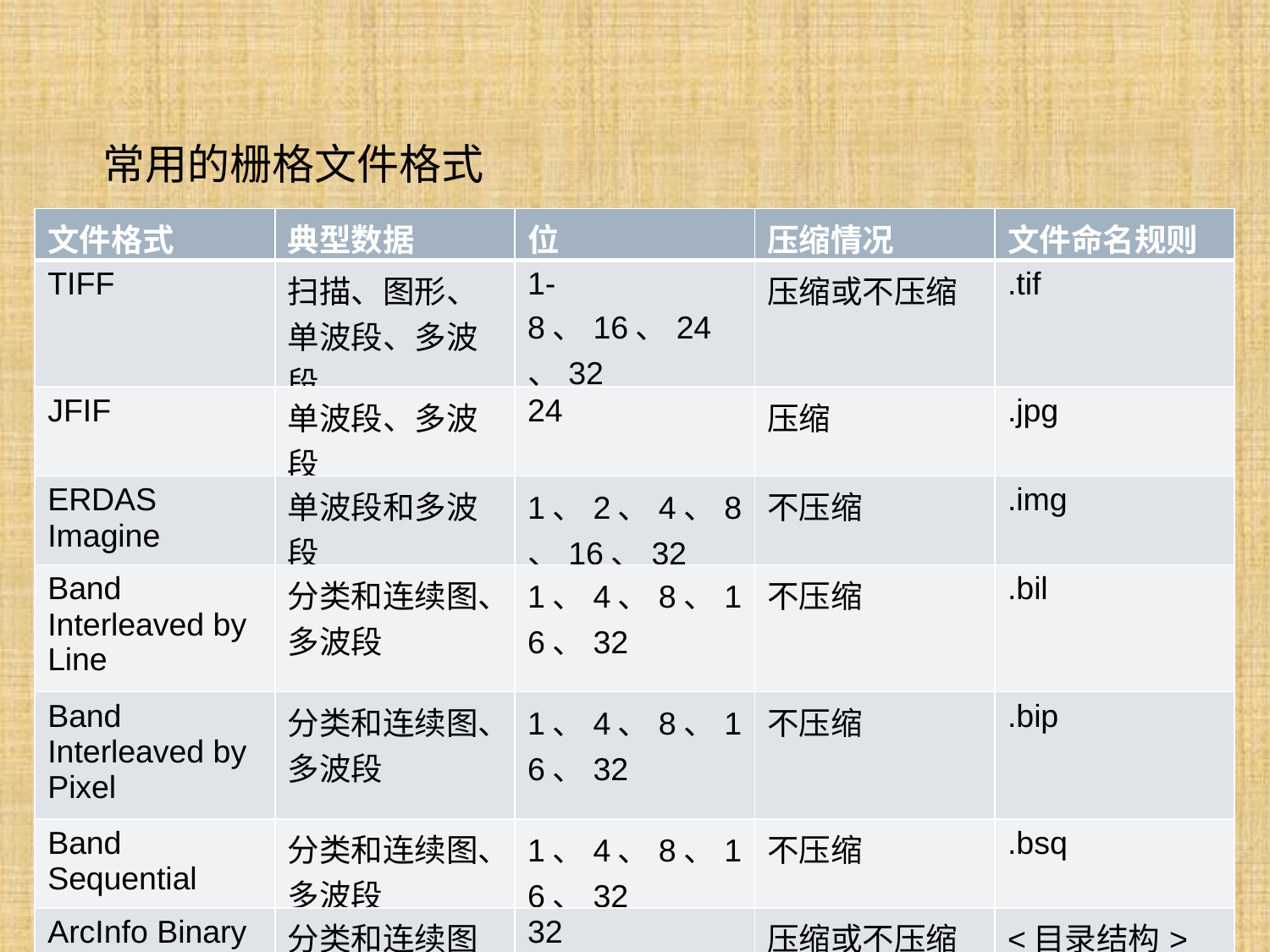

常用的栅格文件格式
| 文件格式 | 典型数据 | 位 | 压缩情况 | 文件命名规则 |
| --- | --- | --- | --- | --- |
| TIFF | 扫描、图形、单波段、多波段 | 1-8、16、24、32 | 压缩或不压缩 | .tif |
| JFIF | 单波段、多波段 | 24 | 压缩 | .jpg |
| ERDAS Imagine | 单波段和多波段 | 1、2、4、8、16、32 | 不压缩 | .img |
| Band Interleaved by Line | 分类和连续图、多波段 | 1、4、8、16、32 | 不压缩 | .bil |
| Band Interleaved by Pixel | 分类和连续图、多波段 | 1、4、8、16、32 | 不压缩 | .bip |
| Band Sequential | 分类和连续图、多波段 | 1、4、8、16、32 | 不压缩 | .bsq |
| ArcInfo Binary Grid Format | 分类和连续图 | 32 | 压缩或不压缩 | <目录结构> |
7
HTML5 Technology